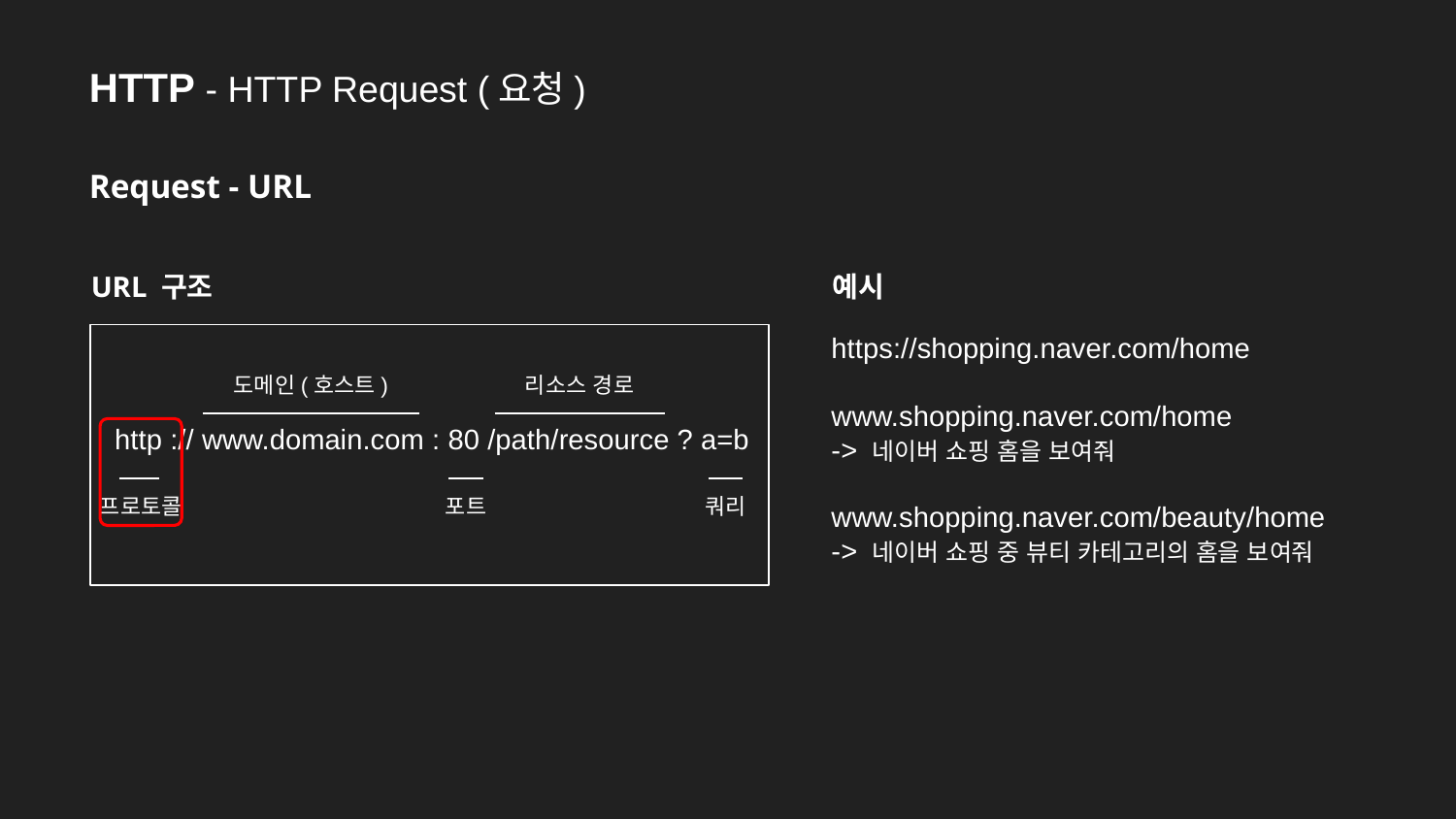

HTTP - HTTP Request (요청)
Request - URL
URL 구조
예시
https://shopping.naver.com/home

www.shopping.naver.com/home
-> 네이버 쇼핑 홈을 보여줘

www.shopping.naver.com/beauty/home
-> 네이버 쇼핑 중 뷰티 카테고리의 홈을 보여줘

도메인(호스트)
리소스 경로
http :// www.domain.com : 80 /path/resource ? a=b
프로토콜
포트
쿼리